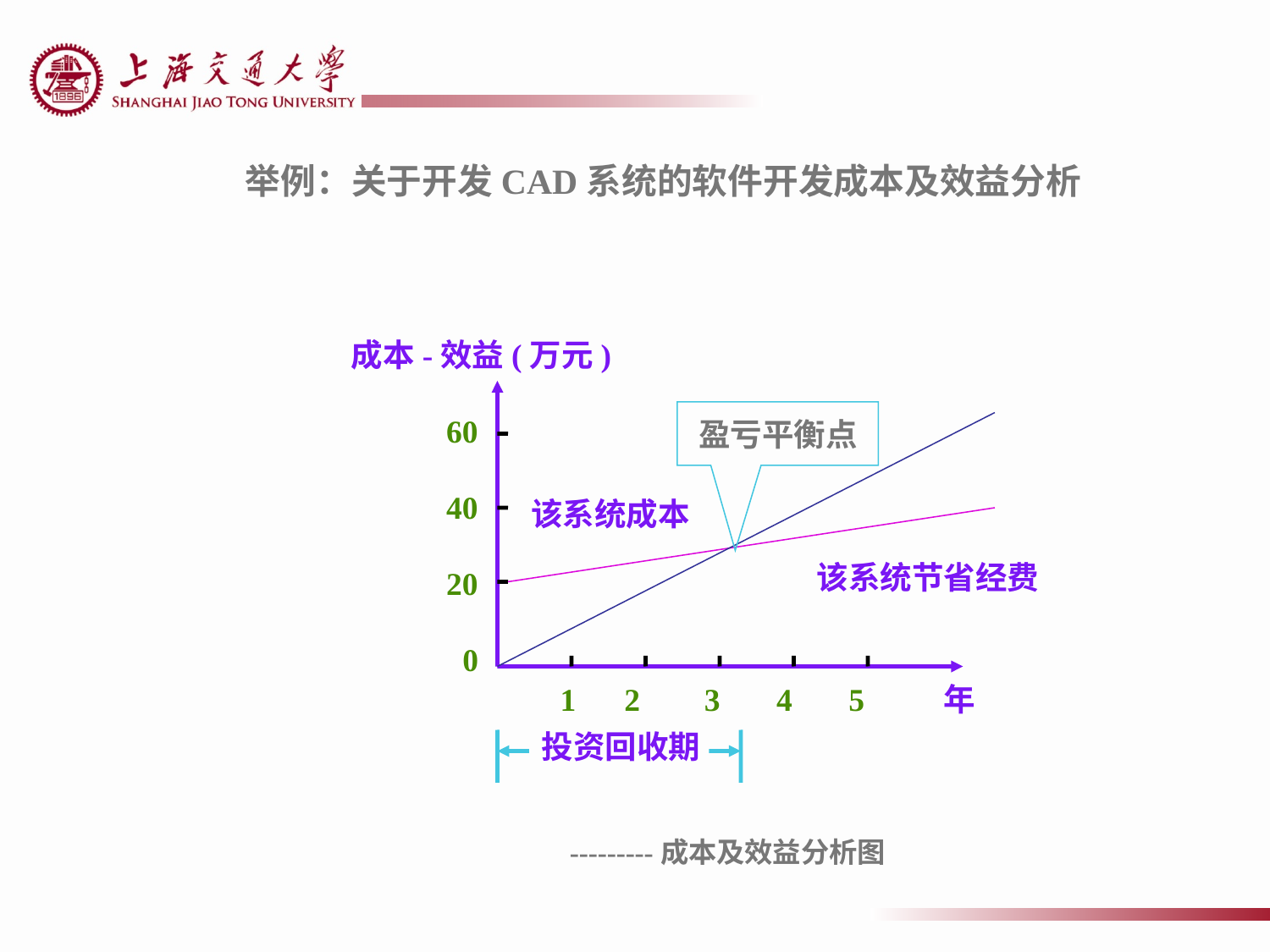

举例：关于开发CAD系统的软件开发成本及效益分析
成本-效益(万元)

60

40

20

  0

 1      2        3       4       5
年
盈亏平衡点

该系统成本

该系统节省经费
投资回收期

 ---------成本及效益分析图